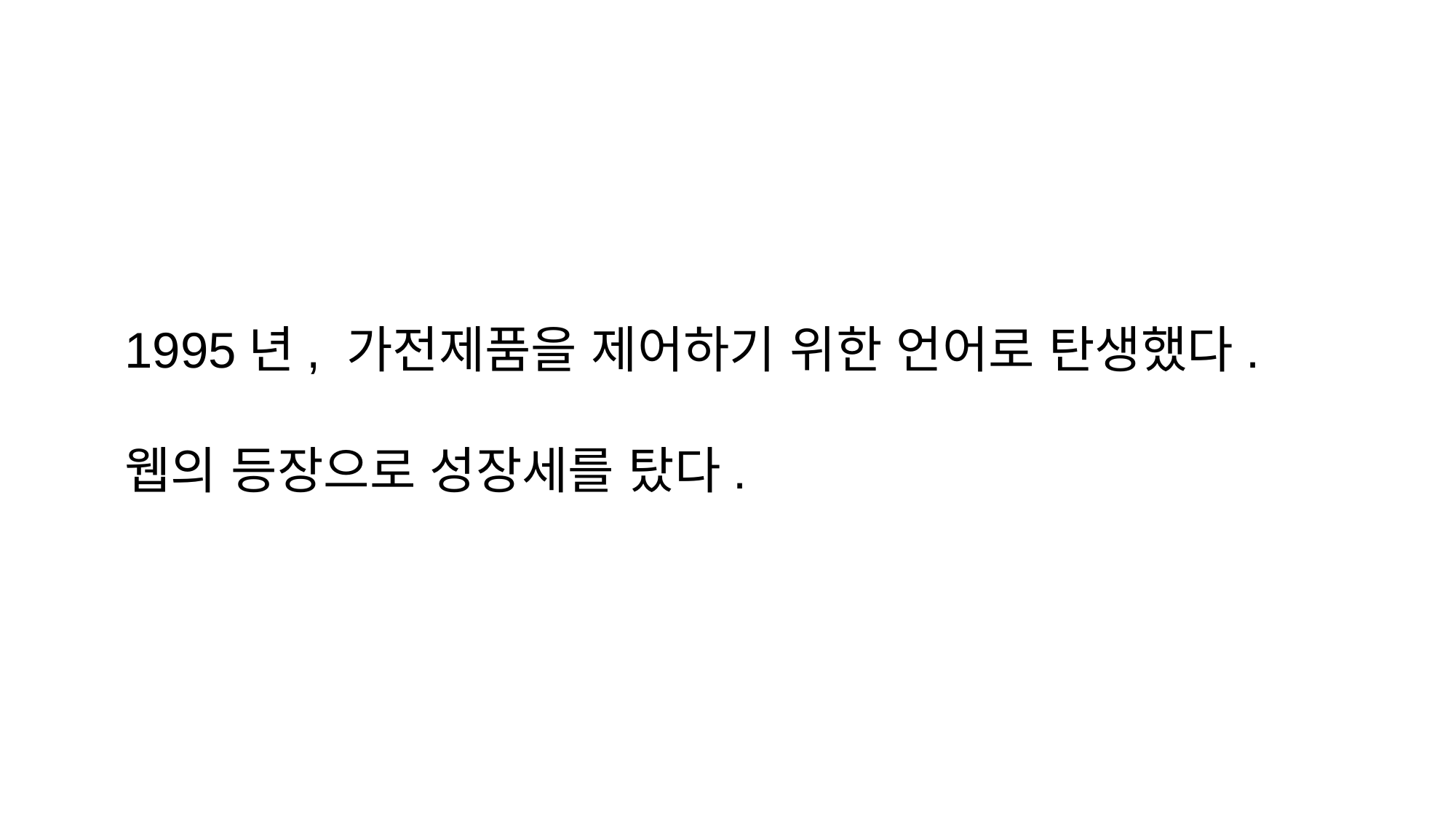

1995년, 가전제품을 제어하기 위한 언어로 탄생했다.

웹의 등장으로 성장세를 탔다.